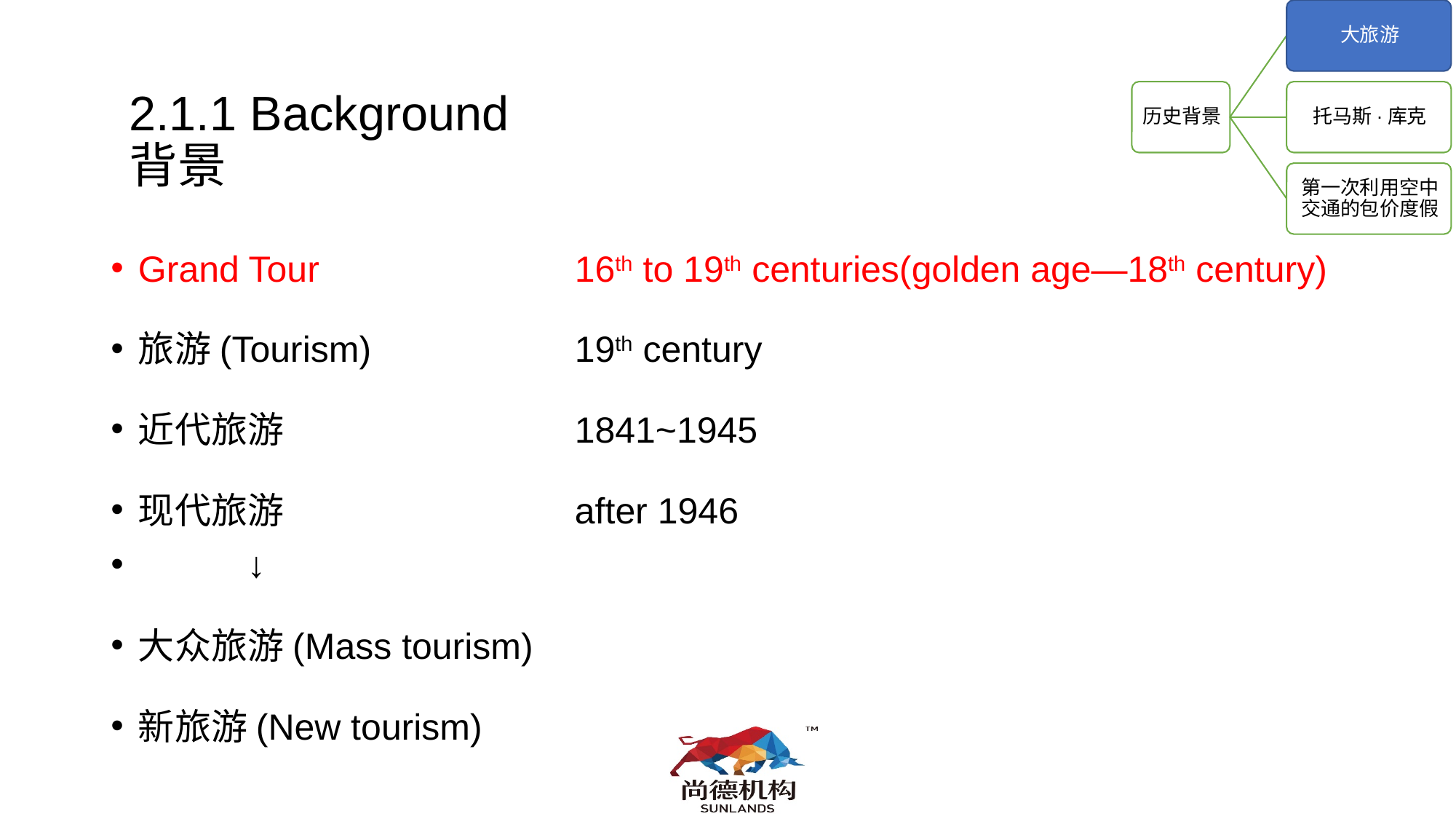

历史背景

大旅游

托马斯·库克

第一次利用空中交通的包价度假
2.1.1 Background
背景
Grand Tour			16th to 19th centuries(golden age—18th century)
旅游(Tourism)		19th century
近代旅游 			1841~1945
现代旅游			after 1946
	↓
大众旅游(Mass tourism)
新旅游(New tourism)